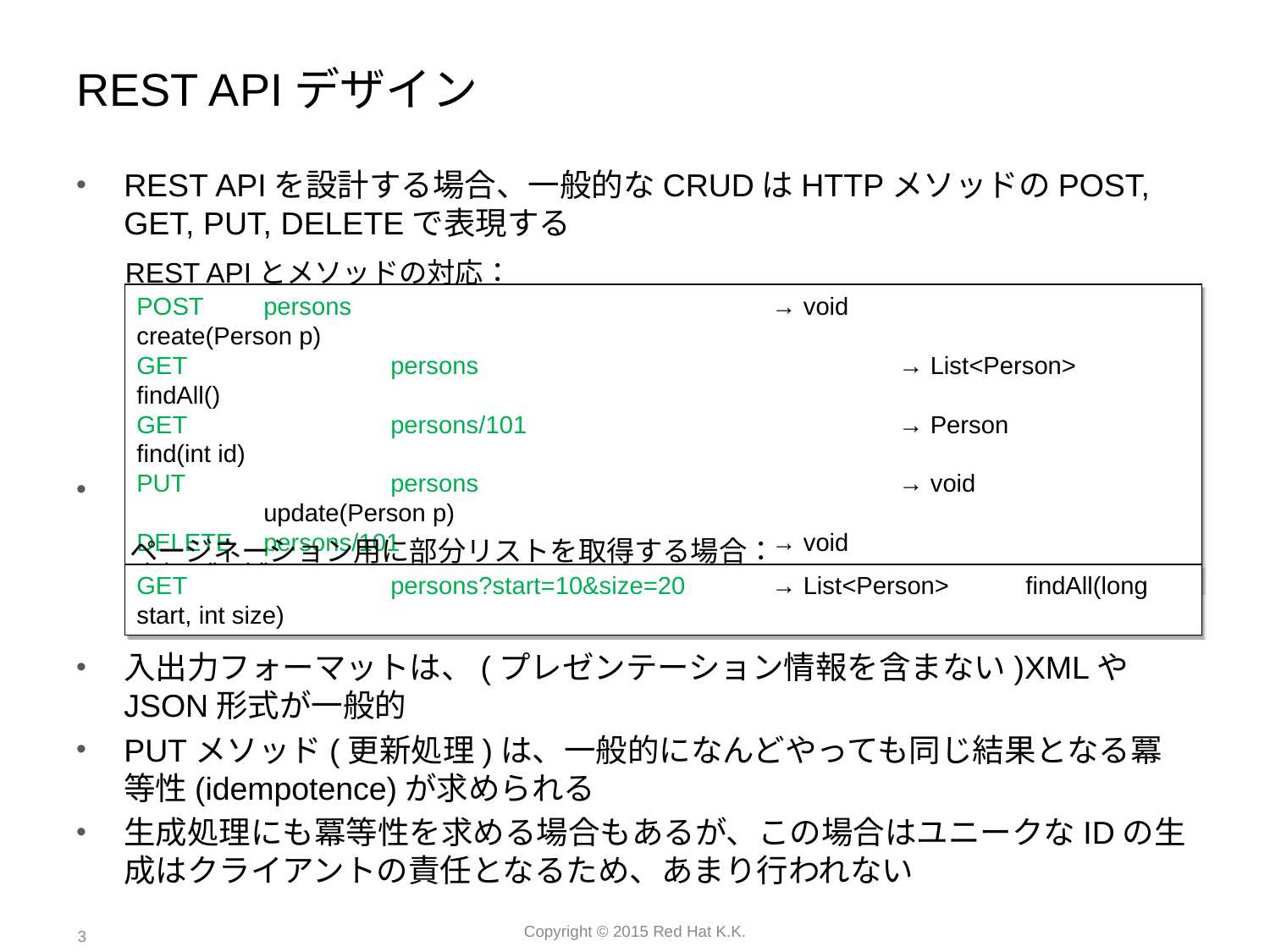

# REST APIデザイン
REST APIを設計する場合、一般的なCRUDはHTTPメソッドのPOST, GET, PUT, DELETEで表現する

オプション的なパラメータはURLパラメータを使用する

入出力フォーマットは、(プレゼンテーション情報を含まない)XMLやJSON形式が一般的
PUTメソッド(更新処理)は、一般的になんどやっても同じ結果となる冪等性(idempotence)が求められる
生成処理にも冪等性を求める場合もあるが、この場合はユニークなIDの生成はクライアントの責任となるため、あまり行われない
REST APIとメソッドの対応：
POST	persons				→ void			create(Person p)
GET		persons				→ List<Person>	findAll()
GET		persons/101			→ Person		find(int id)
PUT		persons				→ void			update(Person p)
DELETE	persons/101			→ void			delete(int id)
ページネーション用に部分リストを取得する場合：
GET		persons?start=10&size=20	→ List<Person>	findAll(long start, int size)
3
Copyright © 2015 Red Hat K.K.